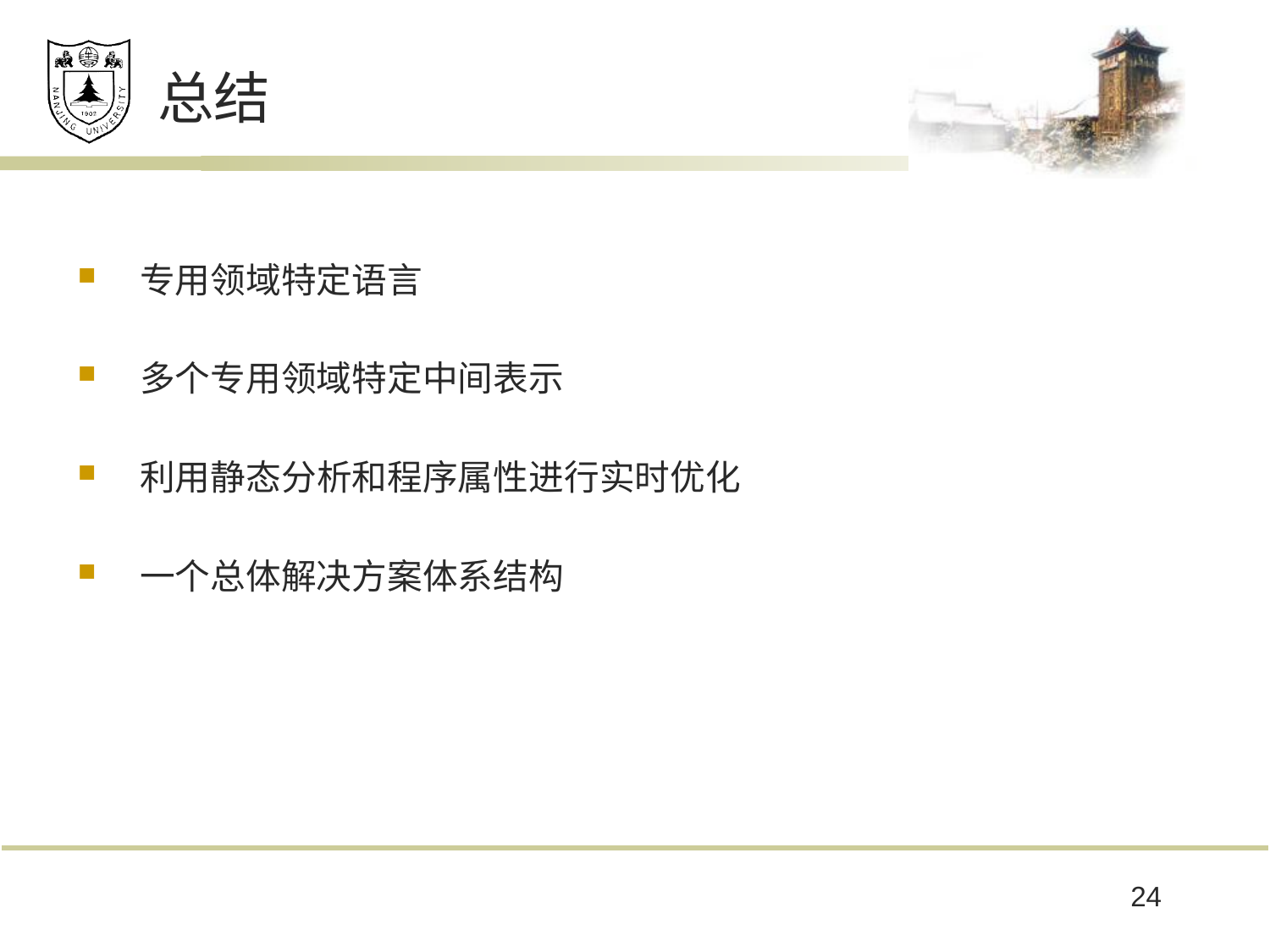

# 总结

专用领域特定语言

多个专用领域特定中间表示

利用静态分析和程序属性进行实时优化

一个总体解决方案体系结构
24